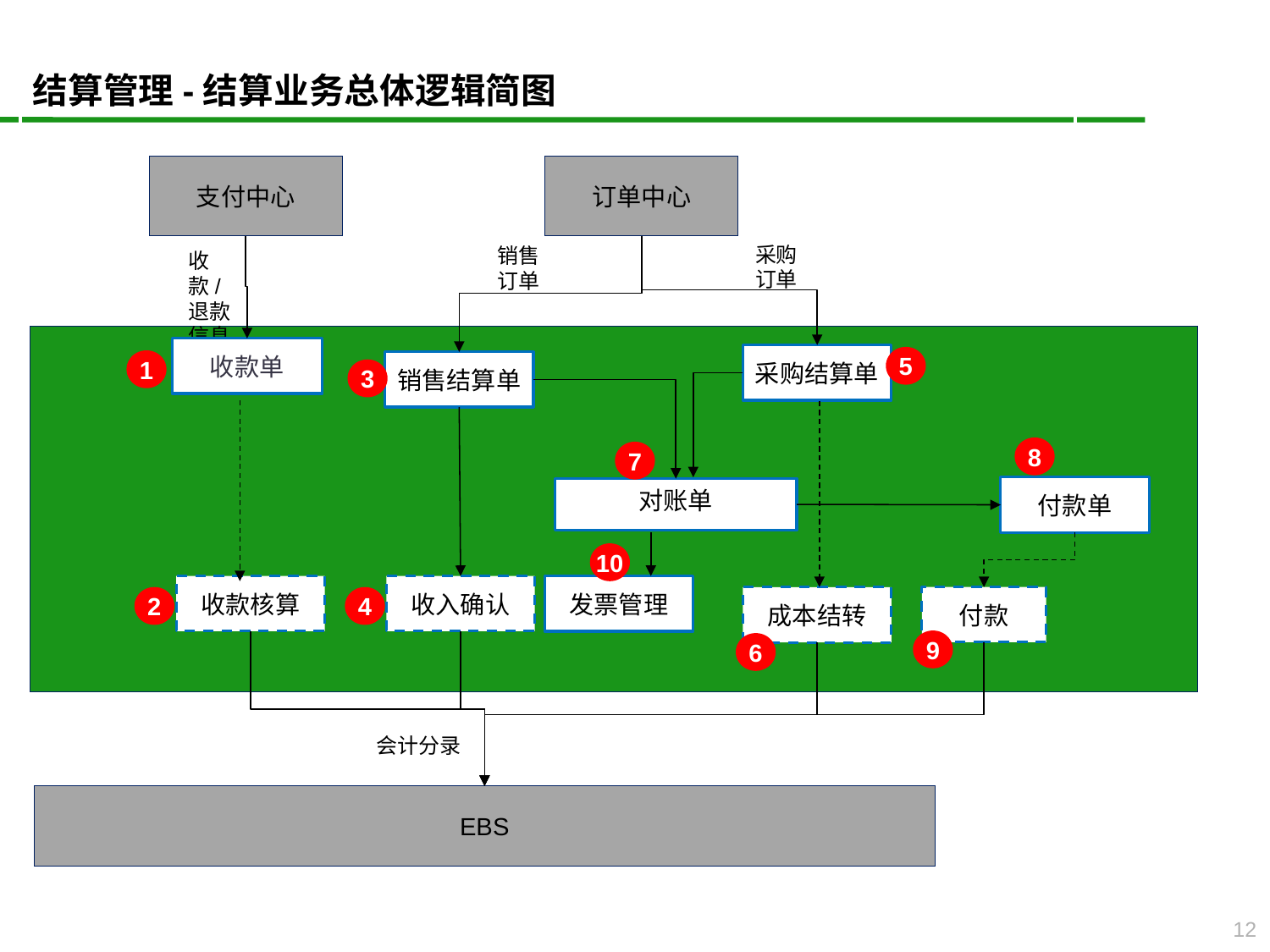

结算管理-结算业务总体逻辑简图
支付中心
订单中心
采购订单
销售订单
收款/退款信息

收款单
采购结算单
5
1
销售结算单
3
8
7
付款单
对账单

10
收款核算
收入确认
发票管理
2
4
付款
成本结转
9
6
会计分录
EBS
12